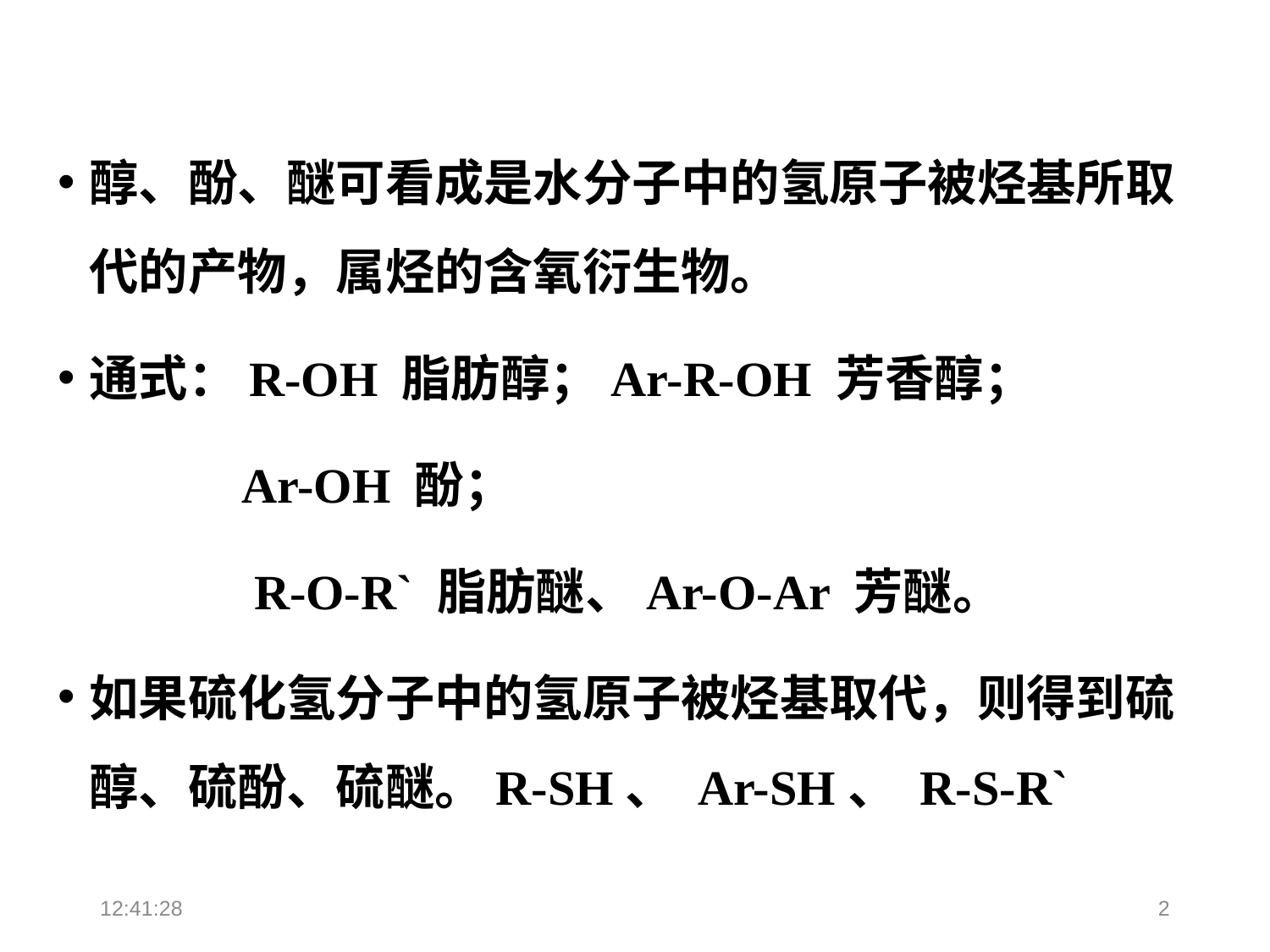

醇、酚、醚可看成是水分子中的氢原子被烃基所取代的产物，属烃的含氧衍生物。
通式：R-OH 脂肪醇；Ar-R-OH 芳香醇；
               Ar-OH 酚；
                R-O-R` 脂肪醚、Ar-O-Ar 芳醚。
如果硫化氢分子中的氢原子被烃基取代，则得到硫醇、硫酚、硫醚。R-SH、 Ar-SH、 R-S-R`
12:41:28
2